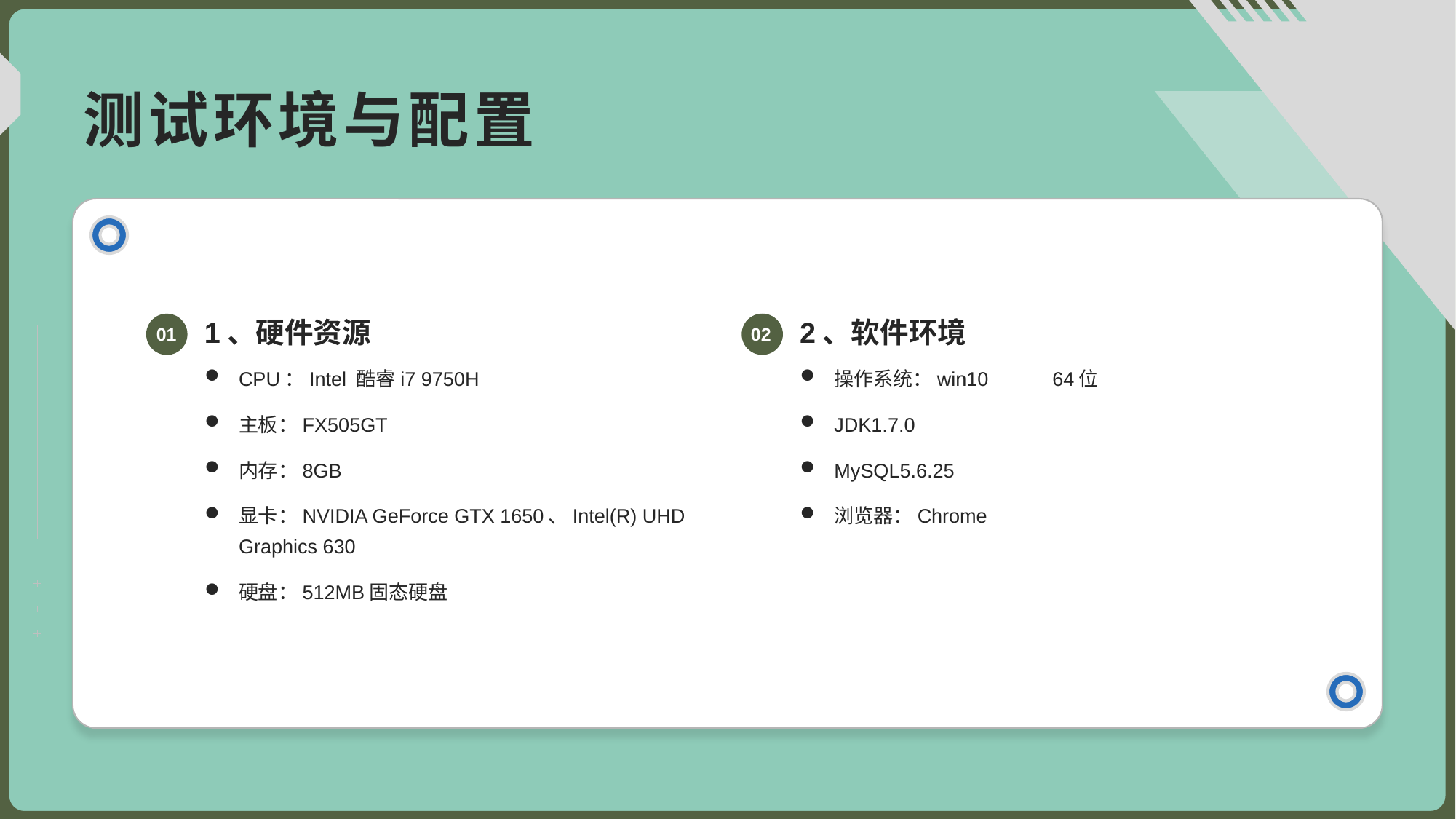

测试环境与配置

1、硬件资源
2、软件环境

01
02
CPU：Intel 酷睿i7 9750H
主板：FX505GT
内存：8GB
显卡：NVIDIA GeForce GTX 1650、Intel(R) UHD Graphics 630
硬盘：512MB固态硬盘
操作系统：win10	64位
JDK1.7.0
MySQL5.6.25
浏览器：Chrome